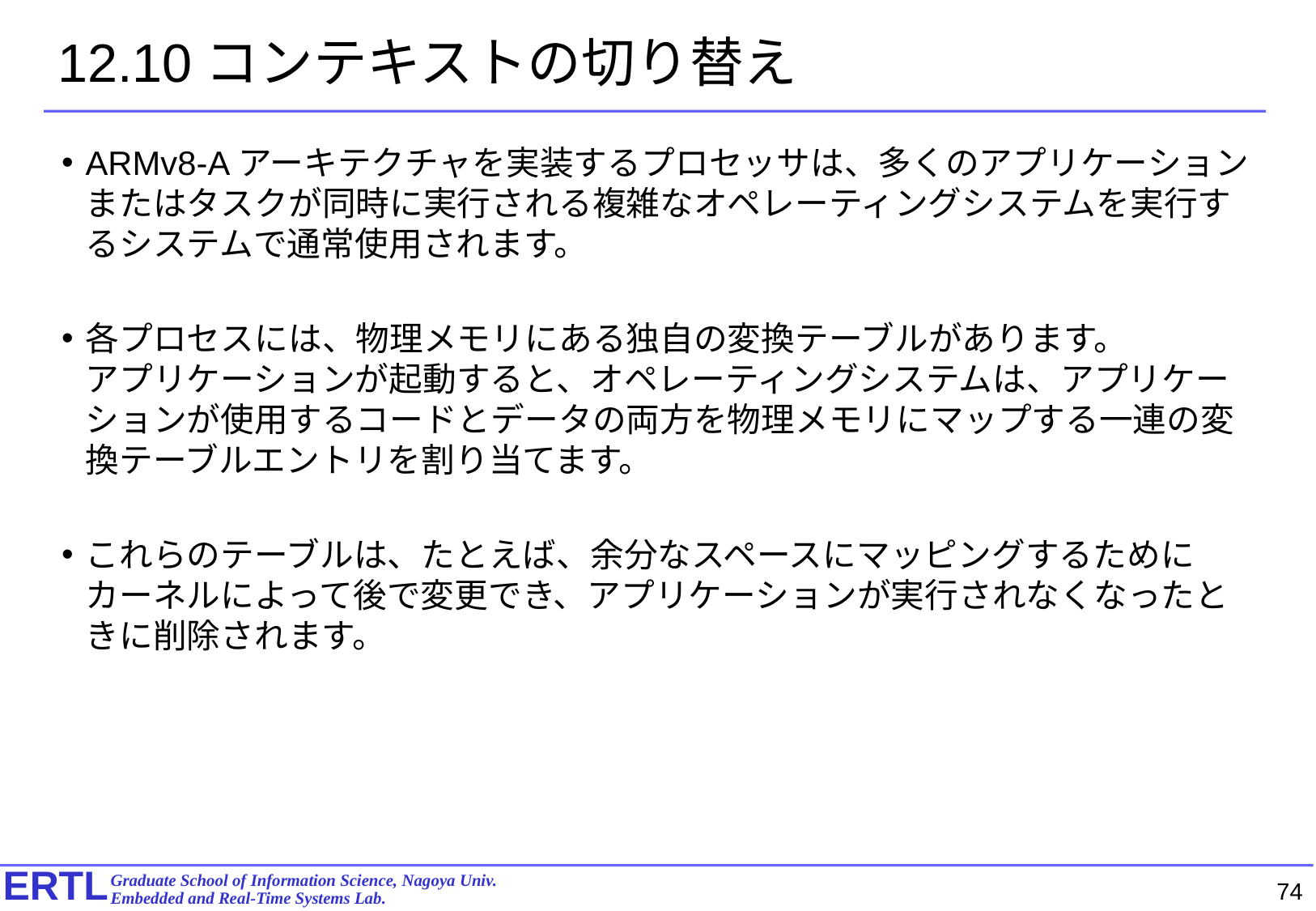

# 12.10コンテキストの切り替え
ARMv8-Aアーキテクチャを実装するプロセッサは、多くのアプリケーションまたはタスクが同時に実行される複雑なオペレーティングシステムを実行するシステムで通常使用されます。

各プロセスには、物理メモリにある独自の変換テーブルがあります。
アプリケーションが起動すると、オペレーティングシステムは、アプリケーションが使用するコードとデータの両方を物理メモリにマップする一連の変換テーブルエントリを割り当てます。

これらのテーブルは、たとえば、余分なスペースにマッピングするためにカーネルによって後で変更でき、アプリケーションが実行されなくなったときに削除されます。

74